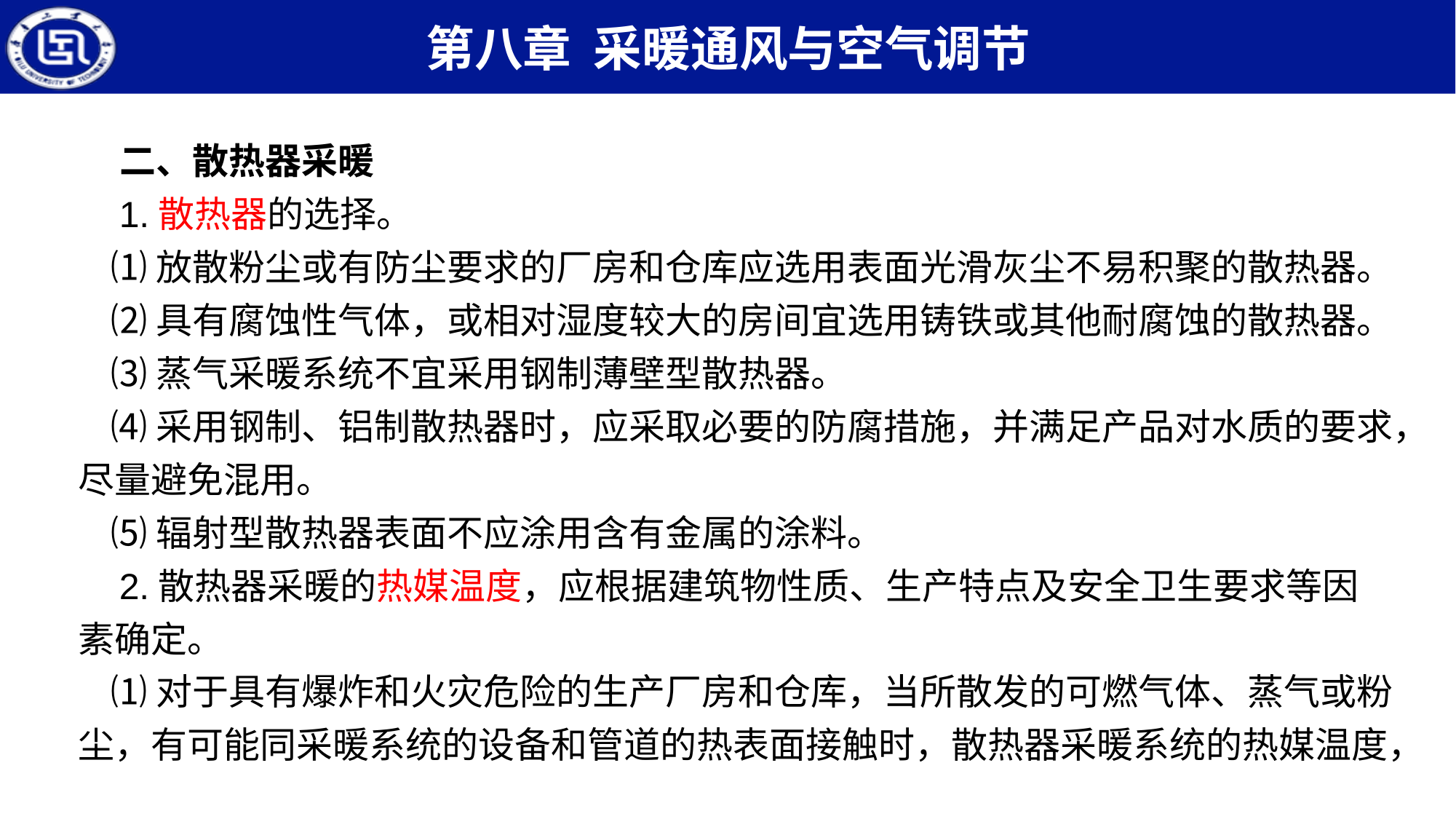

二、散热器采暖
    1.散热器的选择。
    ⑴放散粉尘或有防尘要求的厂房和仓库应选用表面光滑灰尘不易积聚的散热器。
    ⑵具有腐蚀性气体，或相对湿度较大的房间宜选用铸铁或其他耐腐蚀的散热器。
    ⑶蒸气采暖系统不宜采用钢制薄壁型散热器。
    ⑷采用钢制、铝制散热器时，应采取必要的防腐措施，并满足产品对水质的要求，尽量避免混用。
    ⑸辐射型散热器表面不应涂用含有金属的涂料。
    2.散热器采暖的热媒温度，应根据建筑物性质、生产特点及安全卫生要求等因素确定。
    ⑴对于具有爆炸和火灾危险的生产厂房和仓库，当所散发的可燃气体、蒸气或粉尘，有可能同采暖系统的设备和管道的热表面接触时，散热器采暖系统的热媒温度，